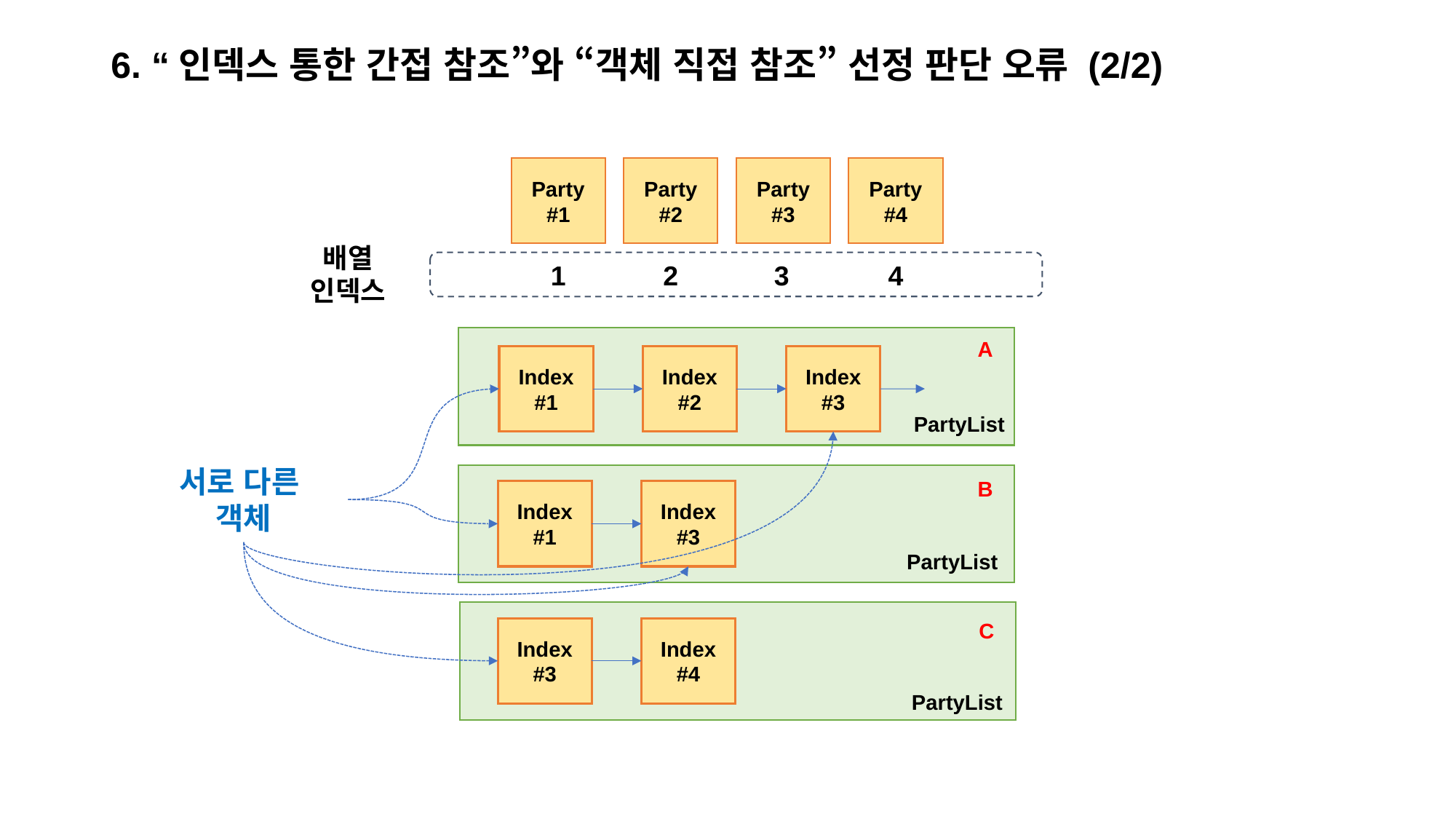

# 6. “인덱스 통한 간접 참조”와 “객체 직접 참조” 선정 판단 오류 (2/2)
Party
#1
Party
#2
Party
#3
Party
#4
배열
인덱스

1
2
3
4
A

Index
#1
Index
#2
Index
#3
PartyList
서로 다른
객체
B

Index
#1
Index
#3
PartyList

C
Index
#3
Index
#4
PartyList